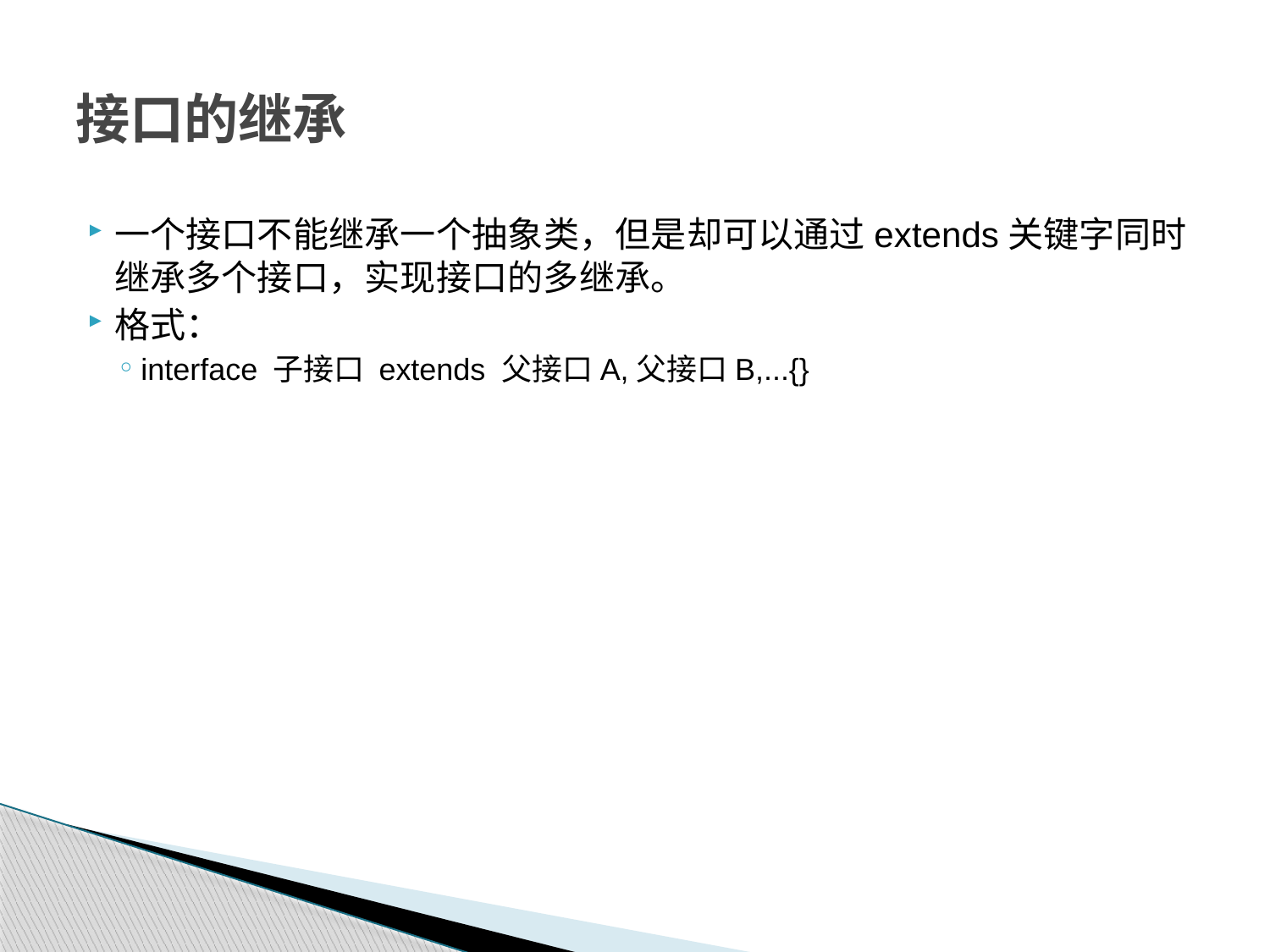

# 接口的继承
一个接口不能继承一个抽象类，但是却可以通过extends关键字同时继承多个接口，实现接口的多继承。
格式：
interface 子接口 extends 父接口A,父接口B,...{}